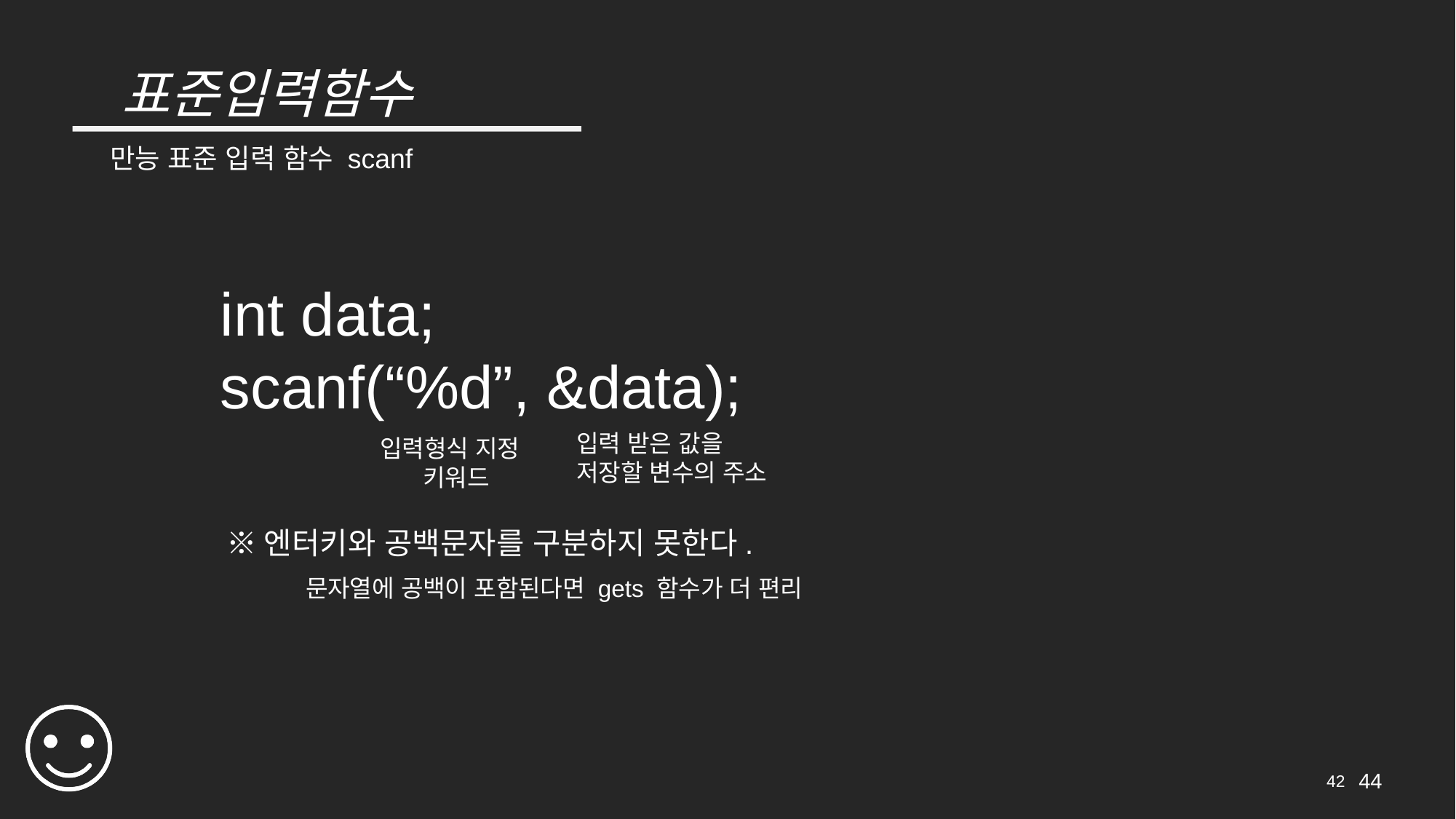

# 표준입력함수

만능 표준 입력 함수 scanf
int data;
scanf(“%d”, &data);
입력 받은 값을
저장할 변수의 주소
입력형식 지정
 키워드
※엔터키와 공백문자를 구분하지 못한다.
문자열에 공백이 포함된다면 gets 함수가 더 편리
42